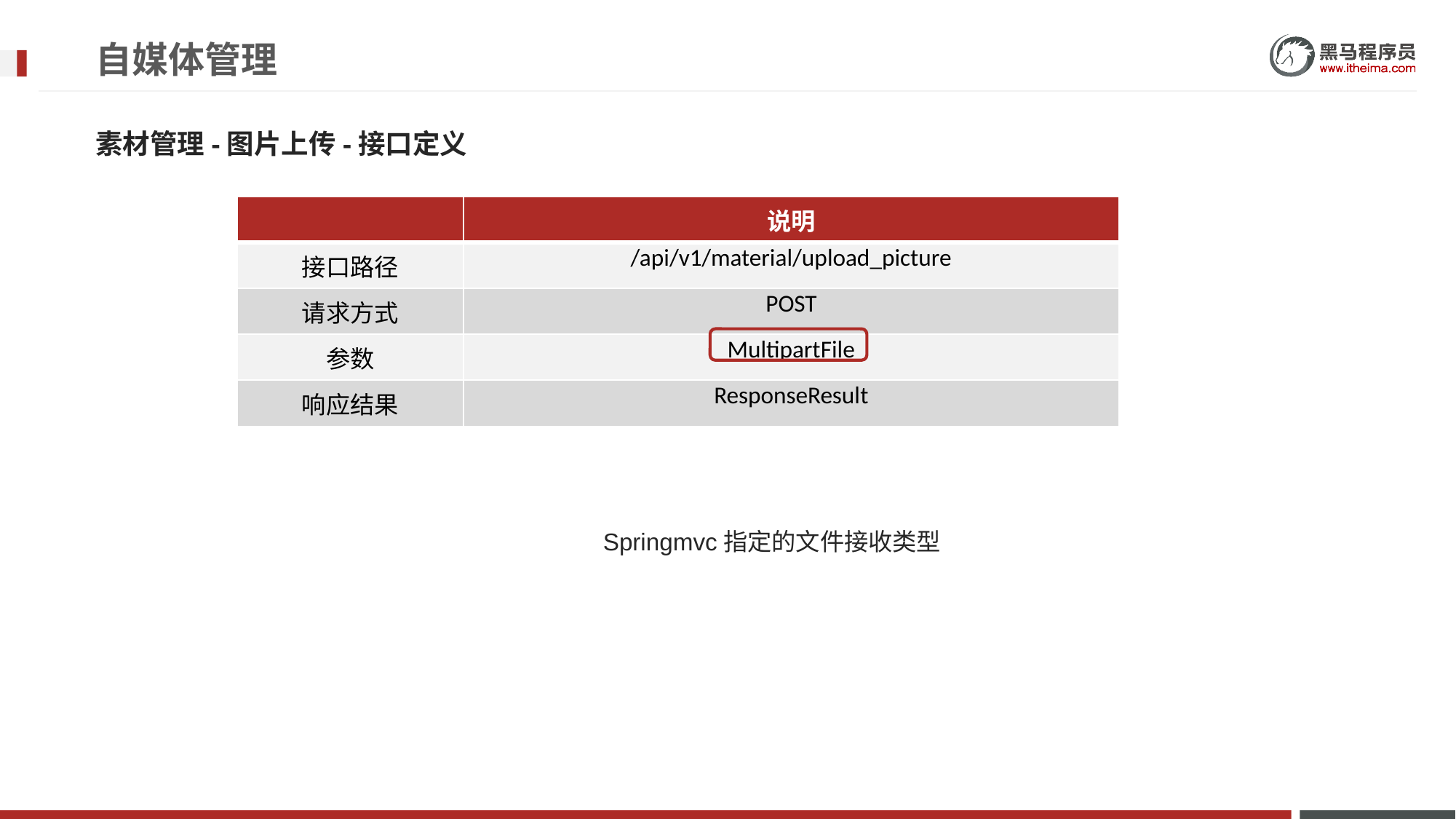

# 自媒体管理
素材管理-图片上传-接口定义
|  | 说明 |
| --- | --- |
| 接口路径 | /api/v1/material/upload\_picture |
| 请求方式 | POST |
| 参数 | MultipartFile |
| 响应结果 | ResponseResult |

Springmvc指定的文件接收类型